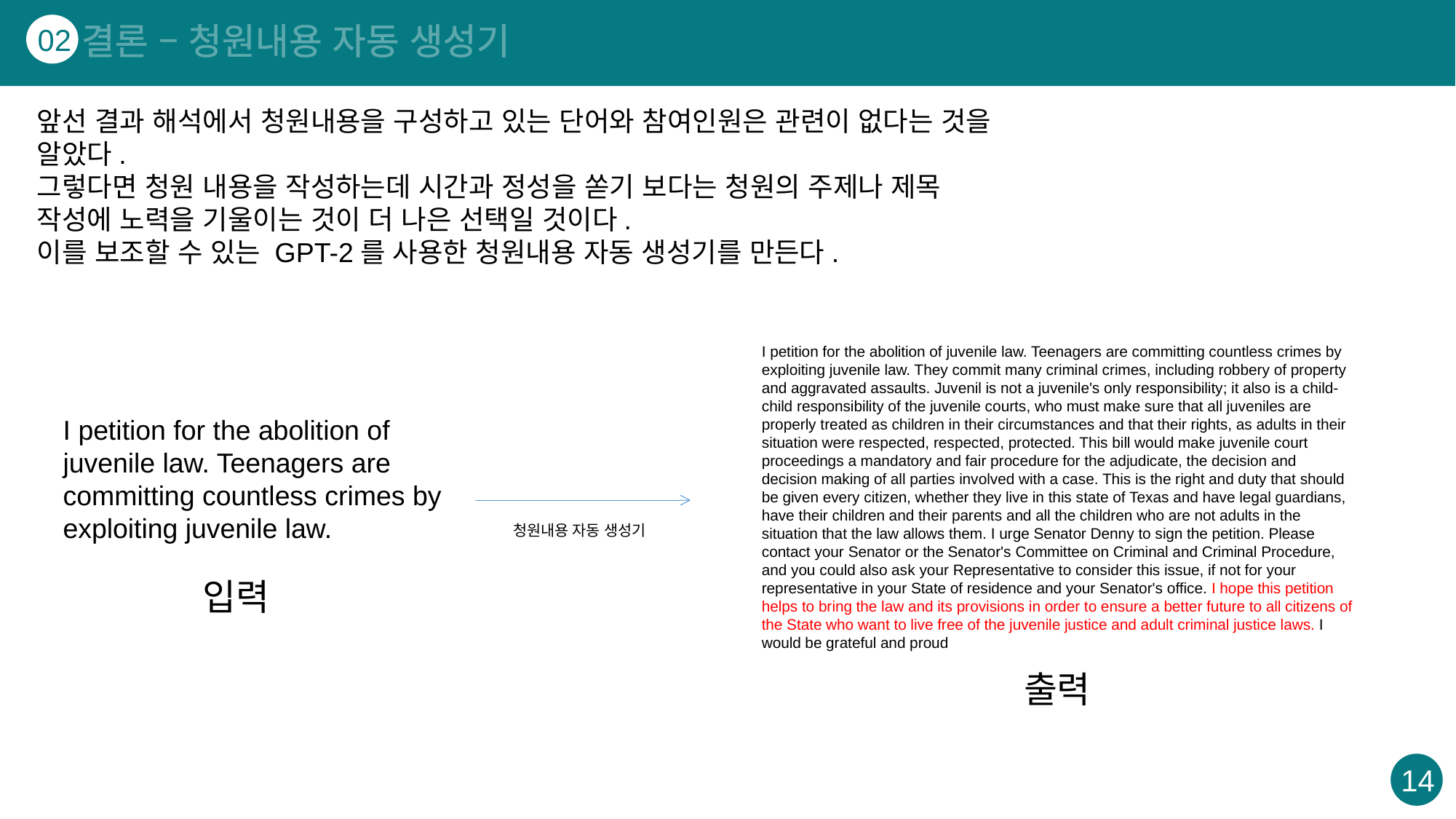

결론 – 청원내용 자동 생성기

02
앞선 결과 해석에서 청원내용을 구성하고 있는 단어와 참여인원은 관련이 없다는 것을 알았다.
그렇다면 청원 내용을 작성하는데 시간과 정성을 쏟기 보다는 청원의 주제나 제목 작성에 노력을 기울이는 것이 더 나은 선택일 것이다.
이를 보조할 수 있는 GPT-2를 사용한 청원내용 자동 생성기를 만든다.
I petition for the abolition of juvenile law. Teenagers are committing countless crimes by exploiting juvenile law. They commit many criminal crimes, including robbery of property and aggravated assaults. Juvenil is not a juvenile's only responsibility; it also is a child-child responsibility of the juvenile courts, who must make sure that all juveniles are properly treated as children in their circumstances and that their rights, as adults in their situation were respected, respected, protected. This bill would make juvenile court proceedings a mandatory and fair procedure for the adjudicate, the decision and decision making of all parties involved with a case. This is the right and duty that should be given every citizen, whether they live in this state of Texas and have legal guardians, have their children and their parents and all the children who are not adults in the situation that the law allows them. I urge Senator Denny to sign the petition. Please contact your Senator or the Senator's Committee on Criminal and Criminal Procedure, and you could also ask your Representative to consider this issue, if not for your representative in your State of residence and your Senator's office. I hope this petition helps to bring the law and its provisions in order to ensure a better future to all citizens of the State who want to live free of the juvenile justice and adult criminal justice laws. I would be grateful and proud
I petition for the abolition of juvenile law. Teenagers are committing countless crimes by exploiting juvenile law.
청원내용 자동 생성기
입력
출력

14